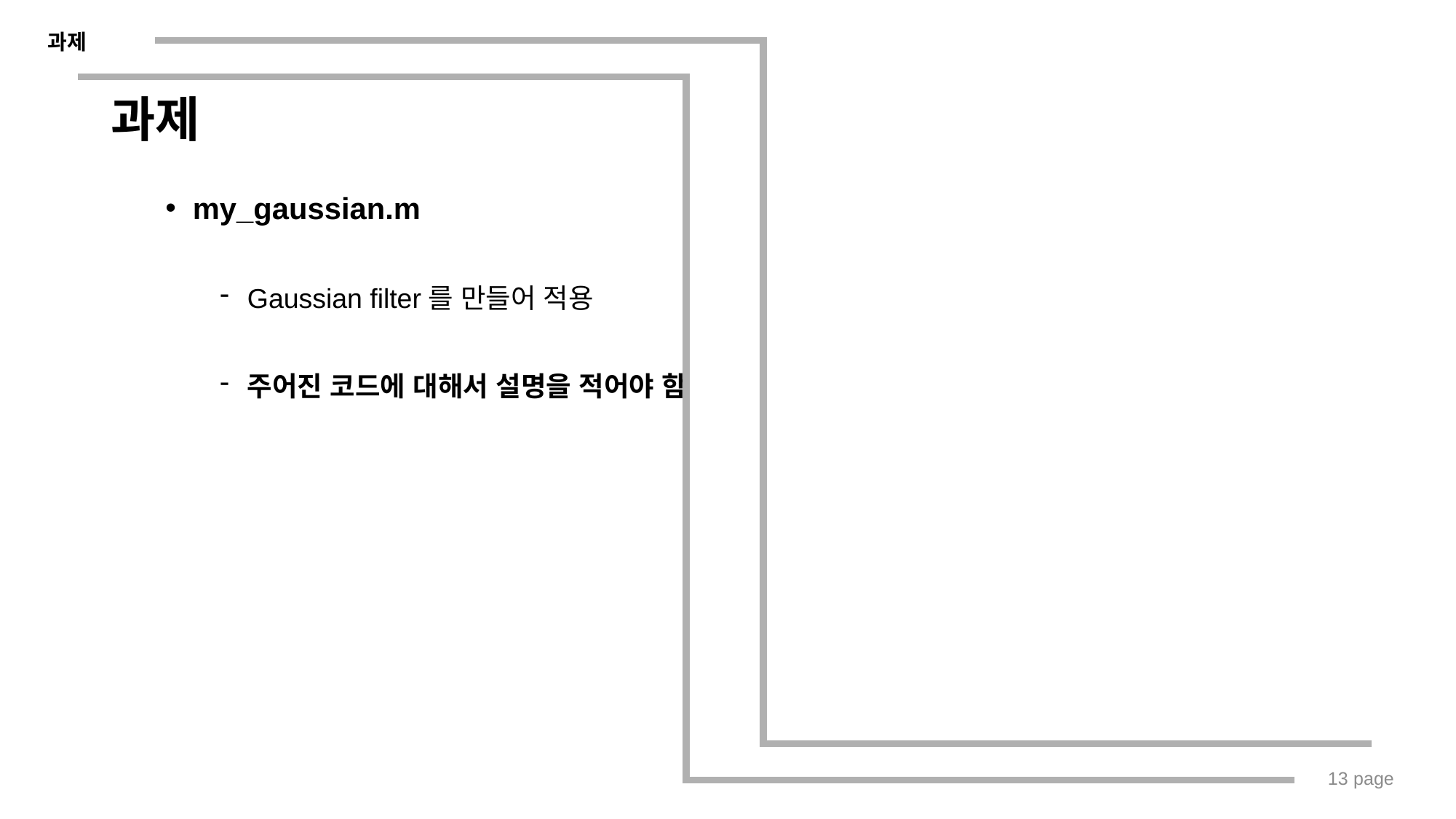

과제
# 과제
my_gaussian.m

Gaussian filter를 만들어 적용

주어진 코드에 대해서 설명을 적어야 함
13 page